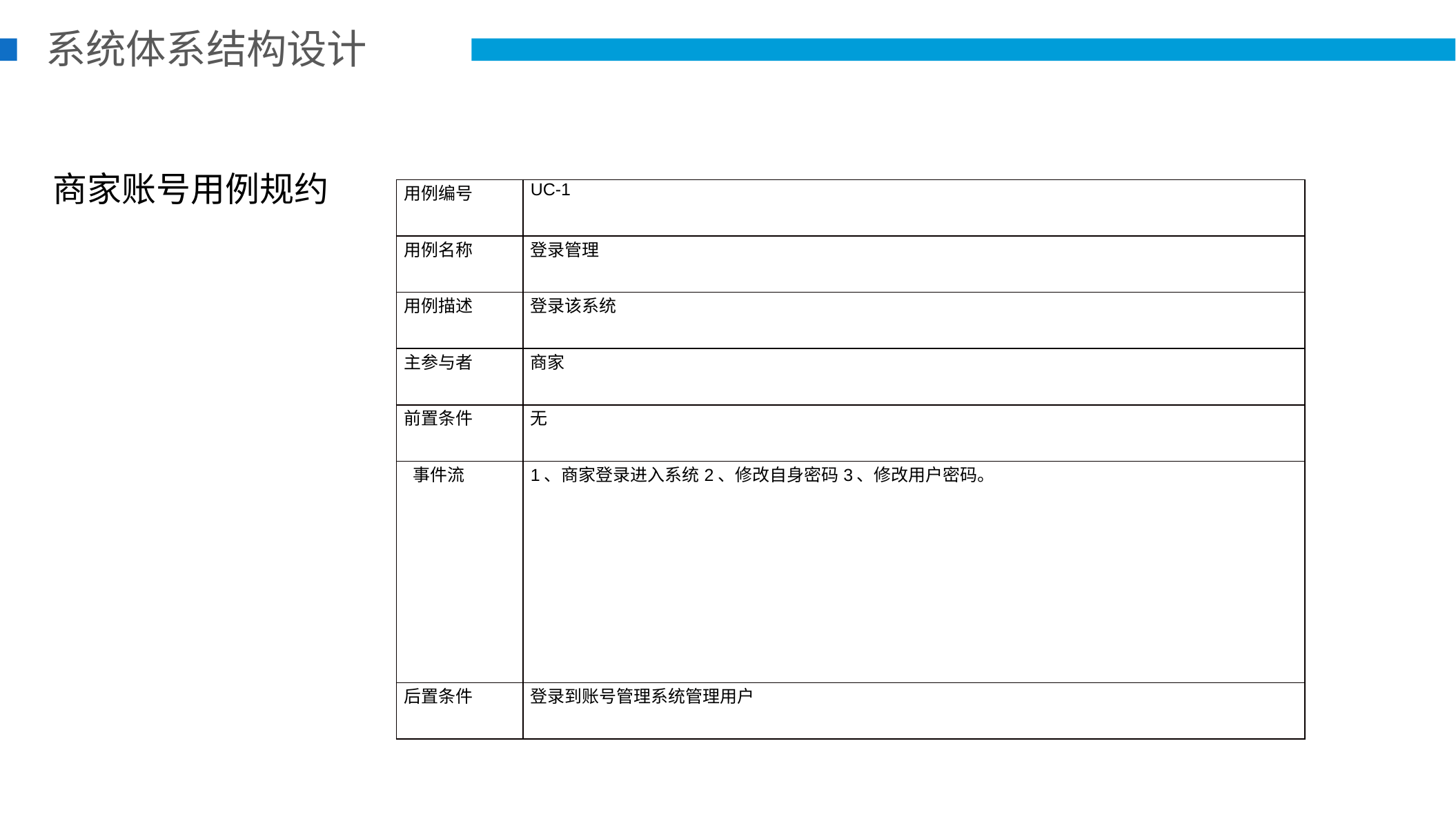

系统体系结构设计
商家账号用例规约
| 用例编号 | UC-1 |
| --- | --- |
| 用例名称 | 登录管理 |
| 用例描述 | 登录该系统 |
| 主参与者 | 商家 |
| 前置条件 | 无 |
| 事件流 | 1、商家登录进入系统2、修改自身密码3、修改用户密码。 |
| 后置条件 | 登录到账号管理系统管理用户 |